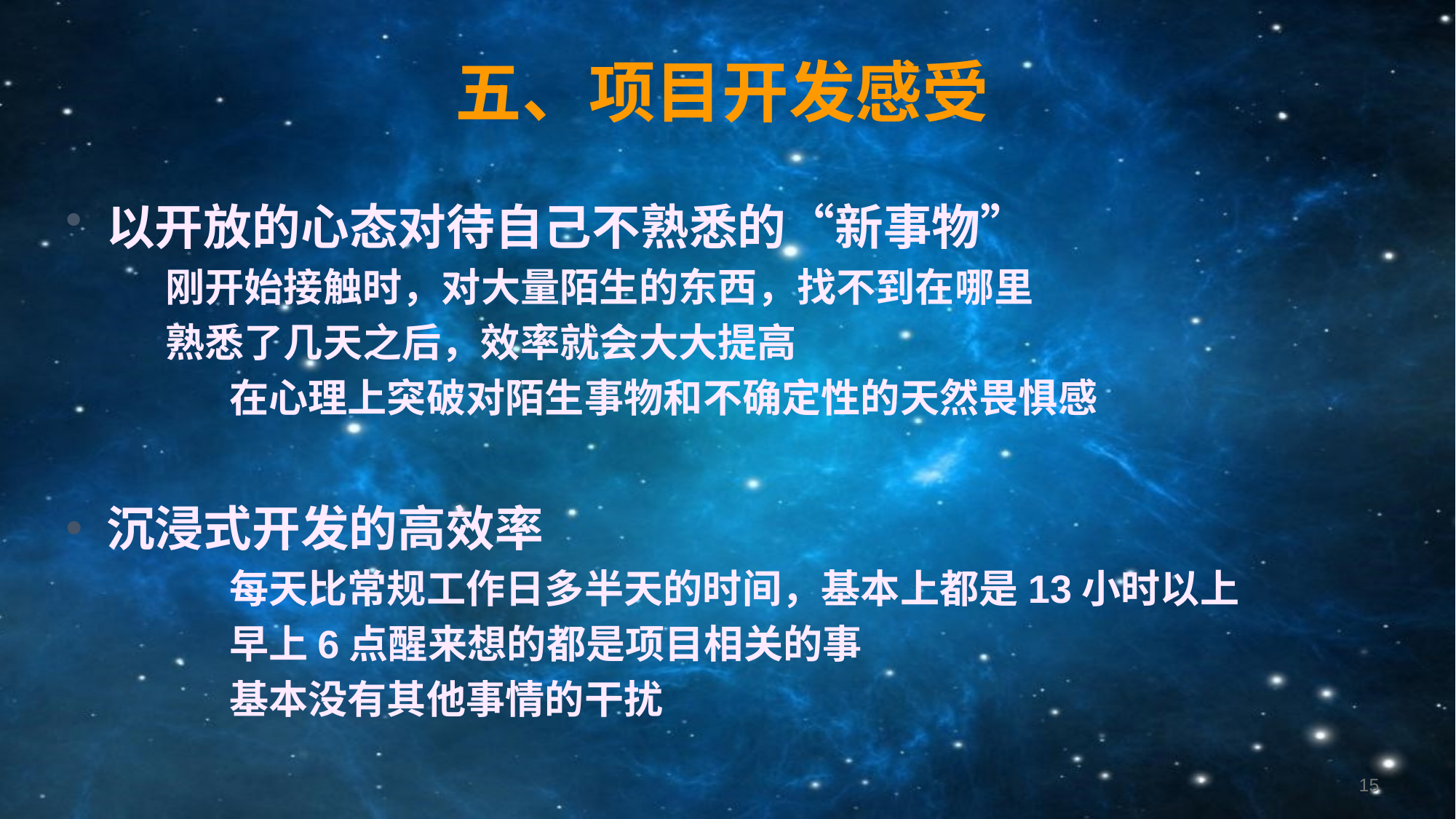

# 五、项目开发感受
以开放的心态对待自己不熟悉的“新事物”
    刚开始接触时，对大量陌生的东西，找不到在哪里
    熟悉了几天之后，效率就会大大提高
	在心理上突破对陌生事物和不确定性的天然畏惧感

沉浸式开发的高效率
	每天比常规工作日多半天的时间，基本上都是13小时以上
	早上6点醒来想的都是项目相关的事
	基本没有其他事情的干扰
15